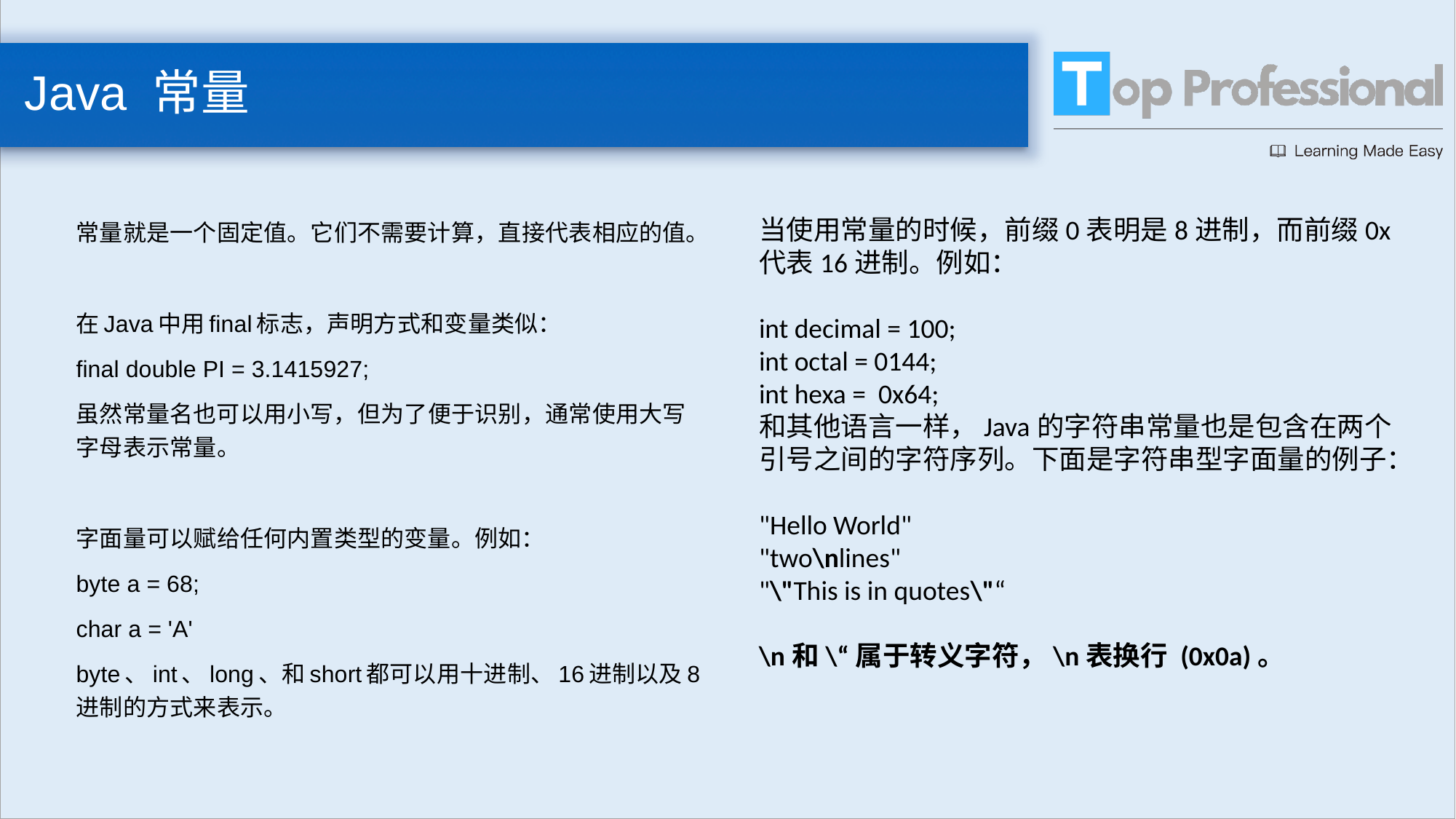

# Java 常量
常量就是一个固定值。它们不需要计算，直接代表相应的值。

在Java中用final标志，声明方式和变量类似：
final double PI = 3.1415927;
虽然常量名也可以用小写，但为了便于识别，通常使用大写字母表示常量。

字面量可以赋给任何内置类型的变量。例如：
byte a = 68;
char a = 'A'
byte、int、long、和short都可以用十进制、16进制以及8进制的方式来表示。

当使用常量的时候，前缀0表明是8进制，而前缀0x代表16进制。例如：

int decimal = 100;
int octal = 0144;
int hexa =  0x64;
和其他语言一样，Java的字符串常量也是包含在两个引号之间的字符序列。下面是字符串型字面量的例子：

"Hello World"
"two\nlines"
"\"This is in quotes\"“

\n和\“属于转义字符，\n表换行 (0x0a)。